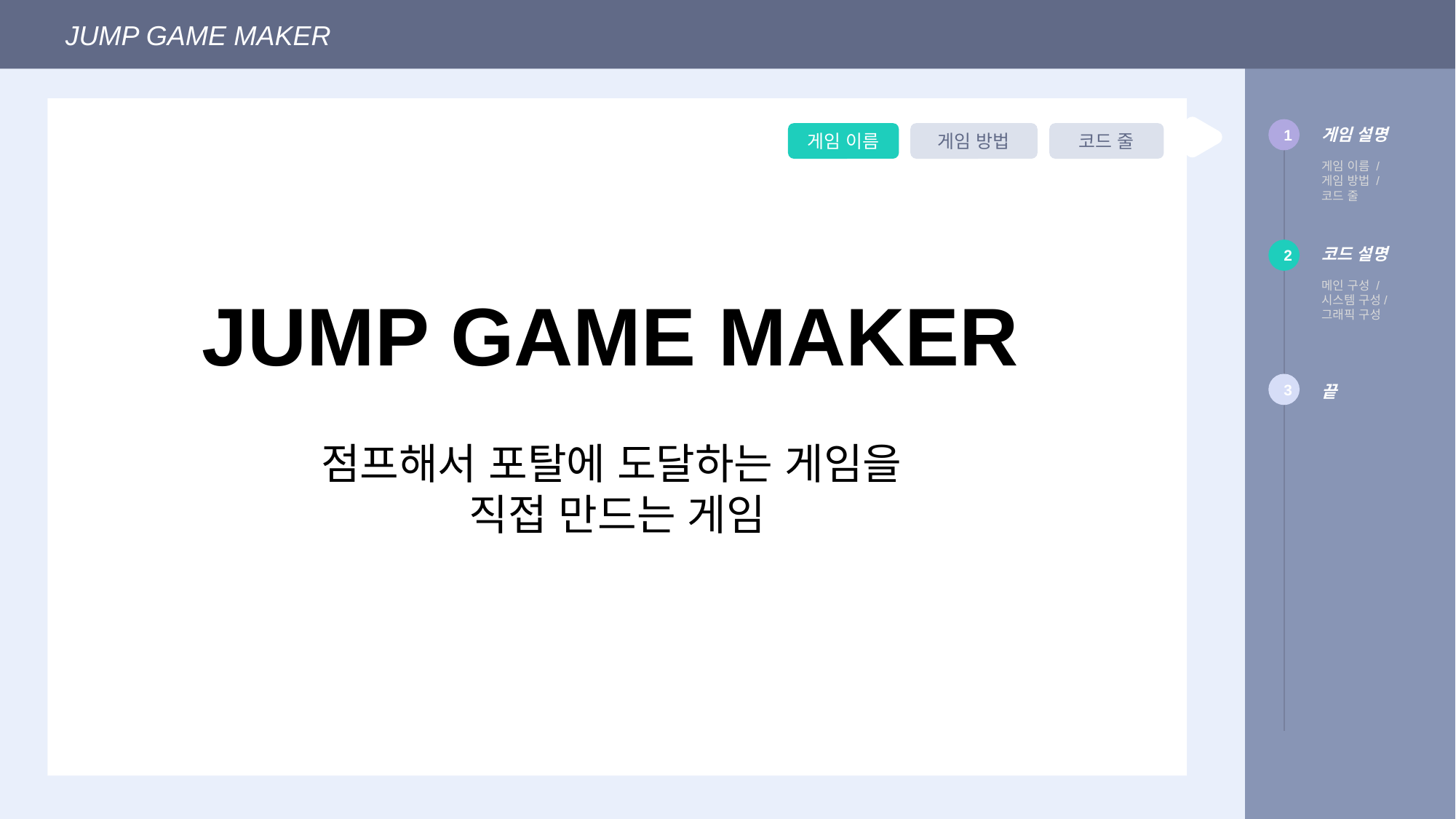

JUMP GAME MAKER

점프해서 포탈에 도달하는 게임을
직접 만드는 게임

1
게임 설명

게임 이름 /
게임 방법 /
코드 줄
게임 이름
게임 방법
코드 줄
코드 설명

메인 구성 /
시스템 구성/
그래픽 구성
2
JUMP GAME MAKER
3
끝